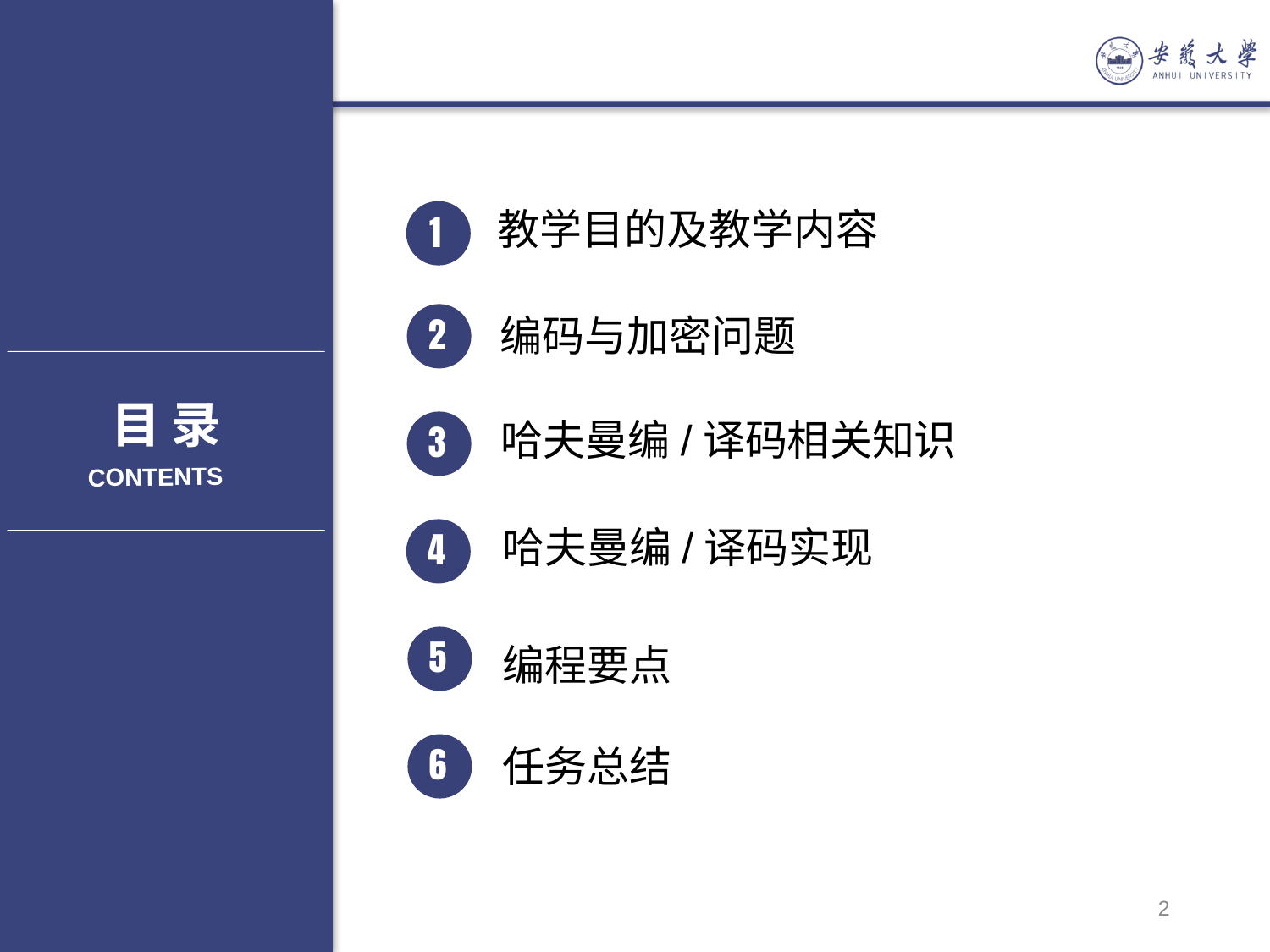

教学目的及教学内容

1
编码与加密问题

2

目 录
哈夫曼编/译码相关知识

3
CONTENTS
哈夫曼编/译码实现

4

5
编程要点

6
任务总结
2